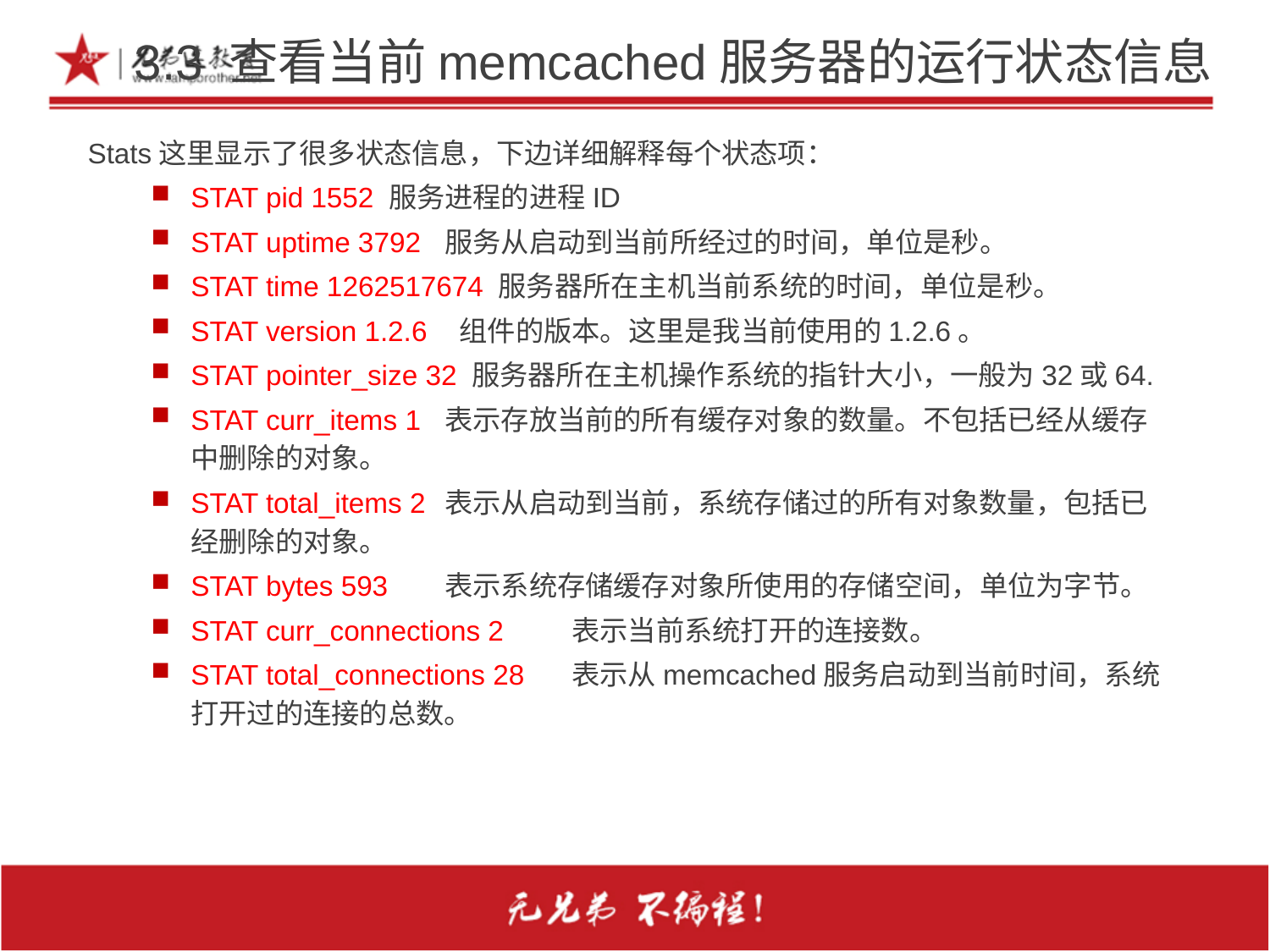

# 3.3 查看当前memcached服务器的运行状态信息
Stats这里显示了很多状态信息，下边详细解释每个状态项：
STAT pid 1552 服务进程的进程ID
STAT uptime 3792	服务从启动到当前所经过的时间，单位是秒。
STAT time 1262517674 服务器所在主机当前系统的时间，单位是秒。
STAT version 1.2.6	 组件的版本。这里是我当前使用的1.2.6。
STAT pointer_size 32 服务器所在主机操作系统的指针大小，一般为32或64.
STAT curr_items 1	表示存放当前的所有缓存对象的数量。不包括已经从缓存中删除的对象。
STAT total_items 2	表示从启动到当前，系统存储过的所有对象数量，包括已经删除的对象。
STAT bytes 593	表示系统存储缓存对象所使用的存储空间，单位为字节。
STAT curr_connections 2	表示当前系统打开的连接数。
STAT total_connections 28	表示从memcached服务启动到当前时间，系统打开过的连接的总数。